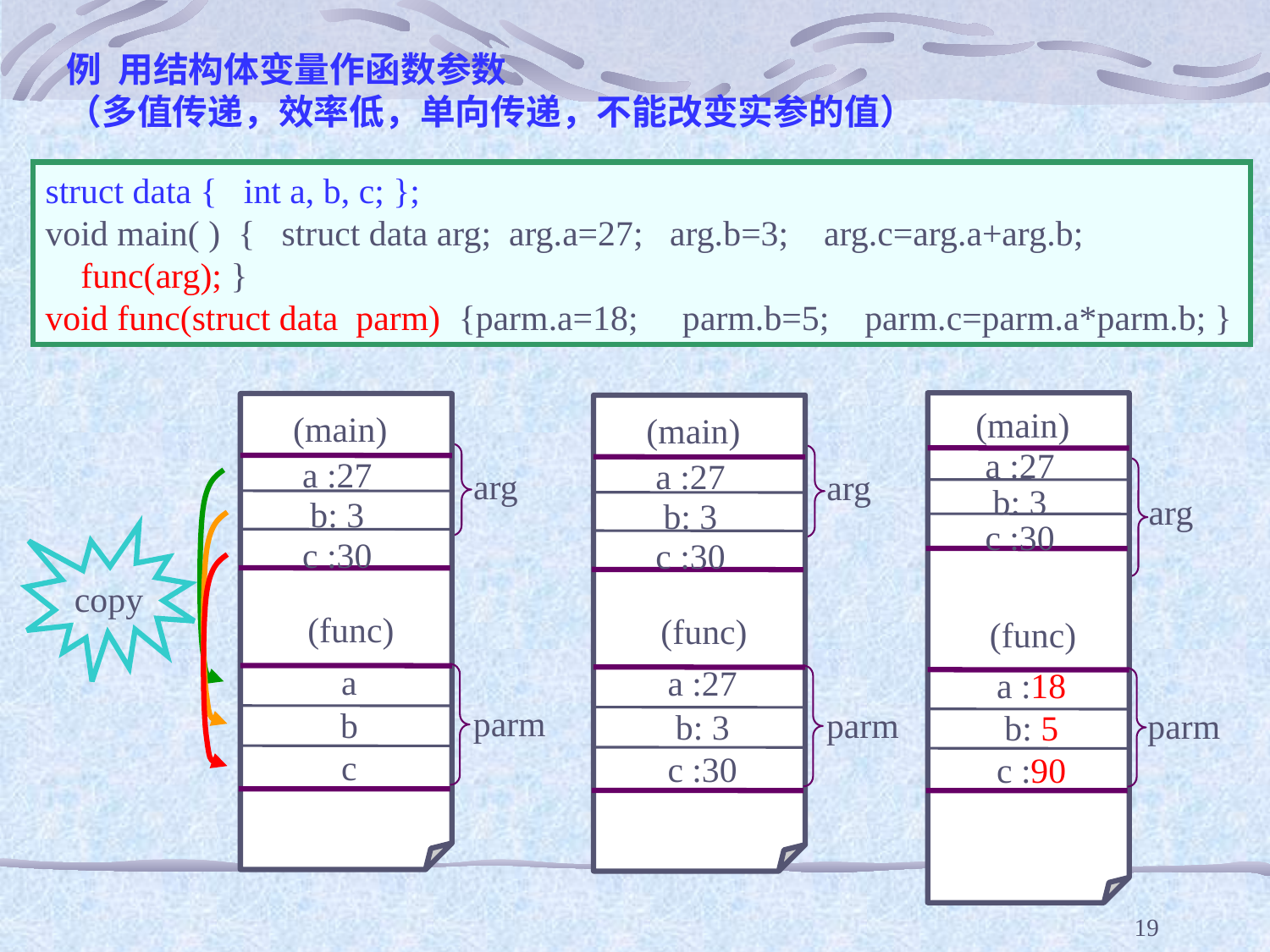

例  用结构体变量作函数参数
（多值传递，效率低，单向传递，不能改变实参的值）

struct data {   int a, b, c; };
void main( )  {   struct data arg;  arg.a=27;   arg.b=3;    arg.c=arg.a+arg.b;
    func(arg); }
void func(struct data  parm)  {parm.a=18;     parm.b=5;    parm.c=parm.a*parm.b; }

(main)
a :27
b: 3
c :30

arg

(func)
a :18
b: 5
c :90

parm

(main)

arg
a :27
b: 3
c :30

(func)
a
b
c

parm

(main)

arg
a :27
b: 3
c :30

(func)
a :27
b: 3
c :30

parm

copy
19